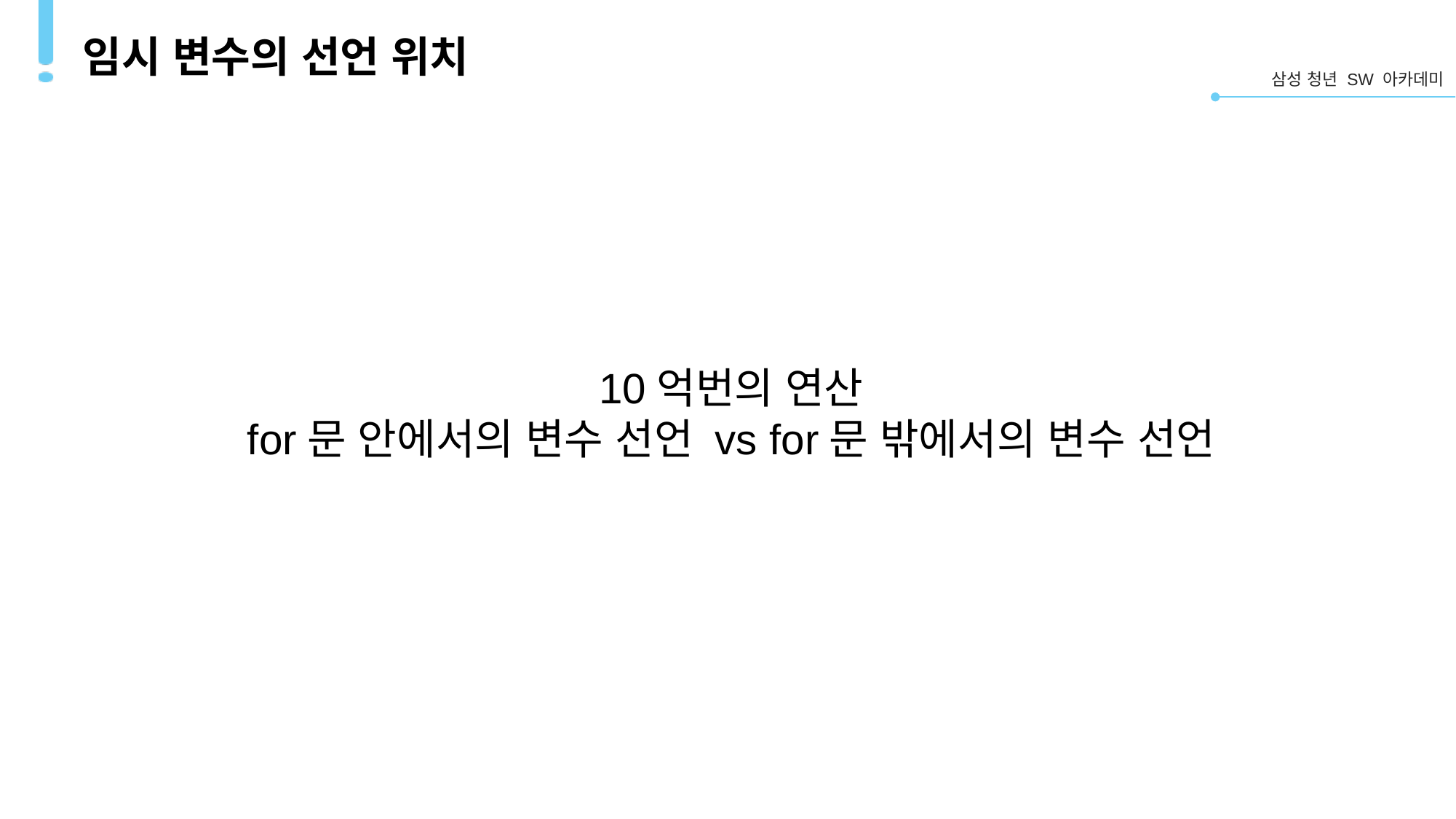

# 임시 변수의 선언 위치
10억번의 연산
for문 안에서의 변수 선언 vs for문 밖에서의 변수 선언